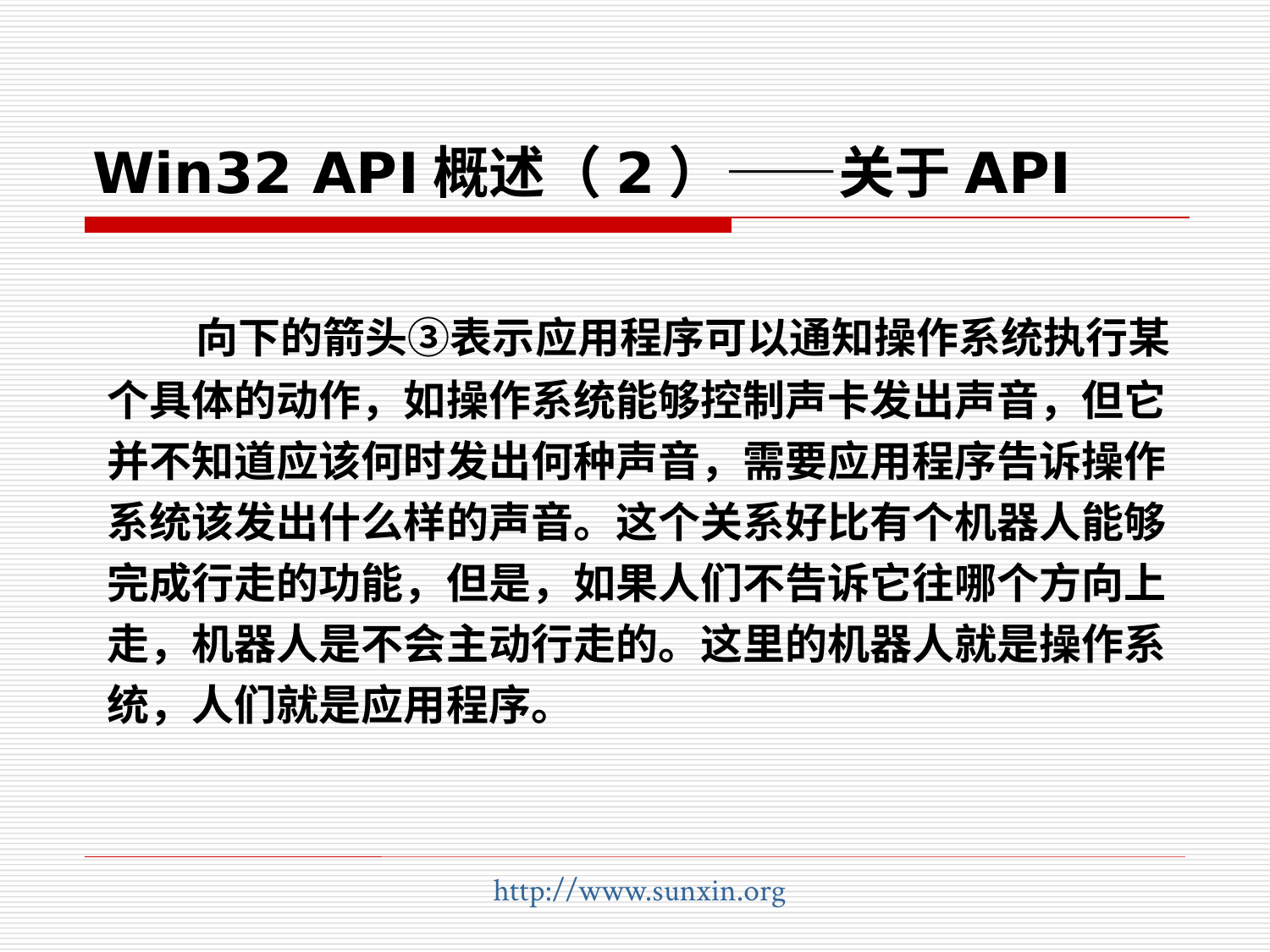

# Win32 API概述（2）——关于API
       向下的箭头③表示应用程序可以通知操作系统执行某个具体的动作，如操作系统能够控制声卡发出声音，但它并不知道应该何时发出何种声音，需要应用程序告诉操作系统该发出什么样的声音。这个关系好比有个机器人能够完成行走的功能，但是，如果人们不告诉它往哪个方向上走，机器人是不会主动行走的。这里的机器人就是操作系统，人们就是应用程序。
http://www.sunxin.org